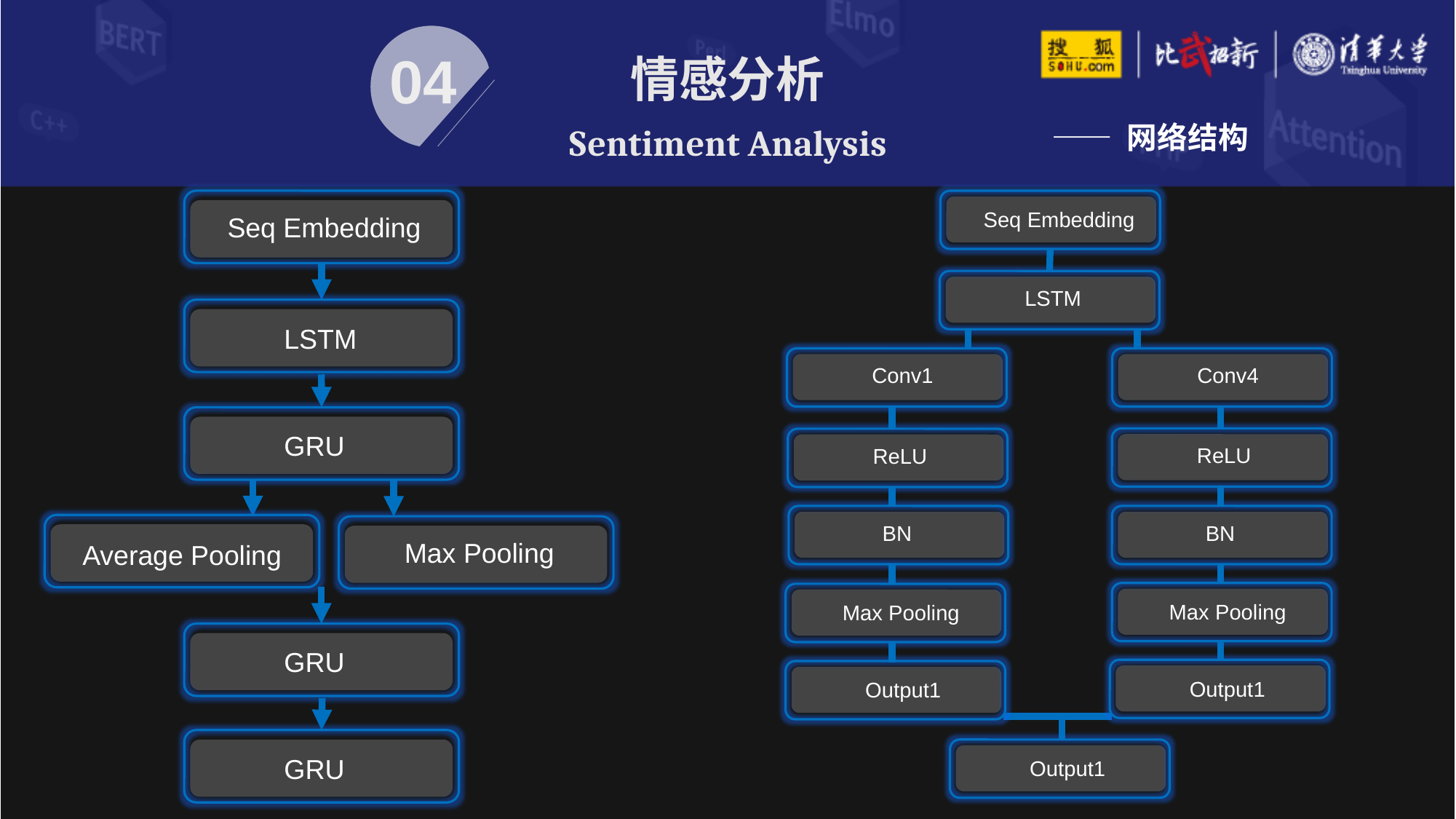

情感分析
Sentiment Analysis
04
—— 网络结构

Seq Embedding
Seq Embedding

LSTM

LSTM

Conv1
Conv4

GRU

ReLU
ReLU

BN
BN

Max Pooling
Average Pooling

Max Pooling
Max Pooling

GRU

Output1
Output1

GRU
Output1